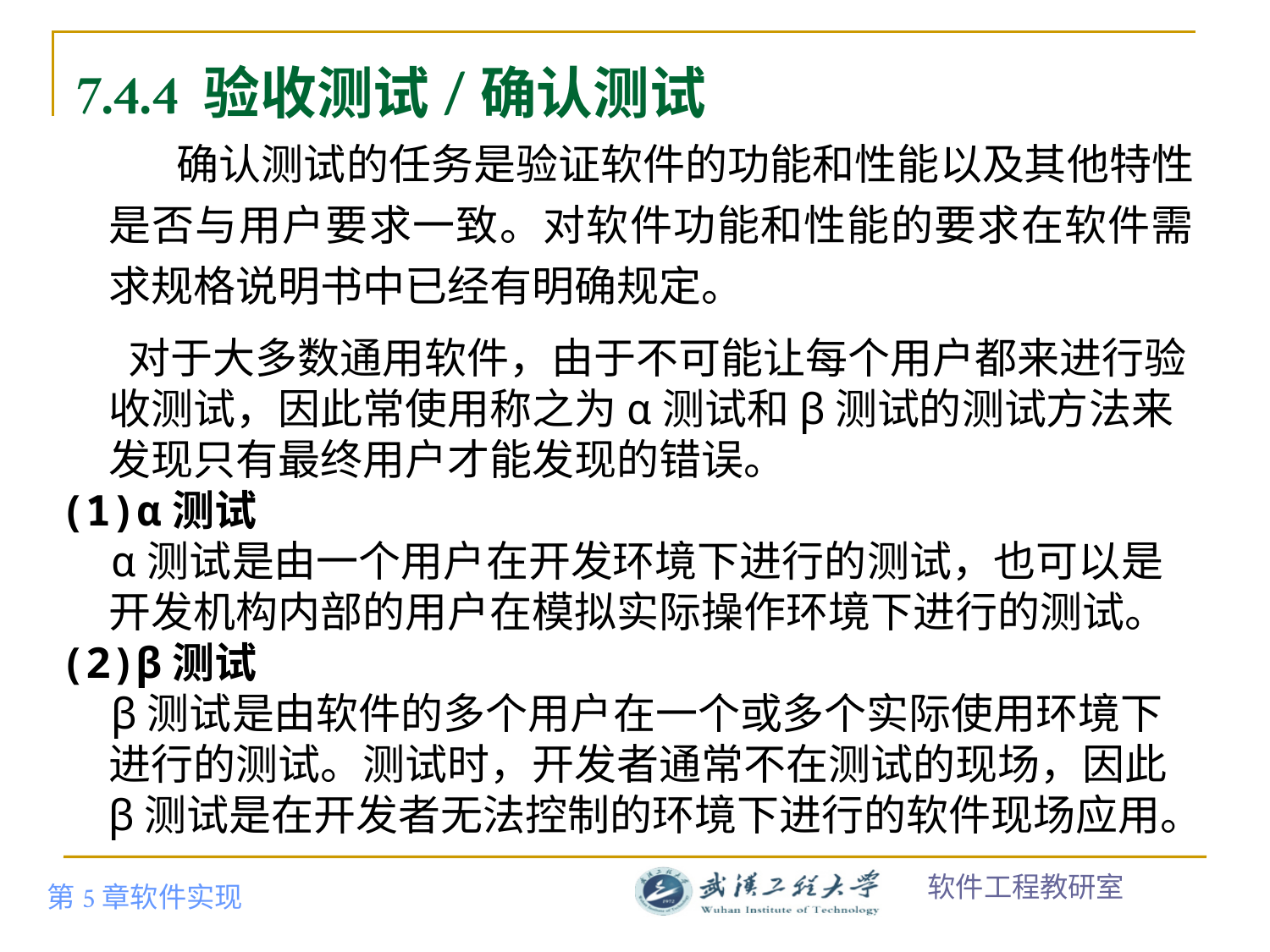

# 7.4.4 验收测试/确认测试
           确认测试的任务是验证软件的功能和性能以及其他特性是否与用户要求一致。对软件功能和性能的要求在软件需求规格说明书中已经有明确规定。
      对于大多数通用软件，由于不可能让每个用户都来进行验收测试，因此常使用称之为α测试和β测试的测试方法来发现只有最终用户才能发现的错误。
(1)α测试
  α测试是由一个用户在开发环境下进行的测试，也可以是开发机构内部的用户在模拟实际操作环境下进行的测试。
(2)β测试
  β测试是由软件的多个用户在一个或多个实际使用环境下进行的测试。测试时，开发者通常不在测试的现场，因此β测试是在开发者无法控制的环境下进行的软件现场应用。